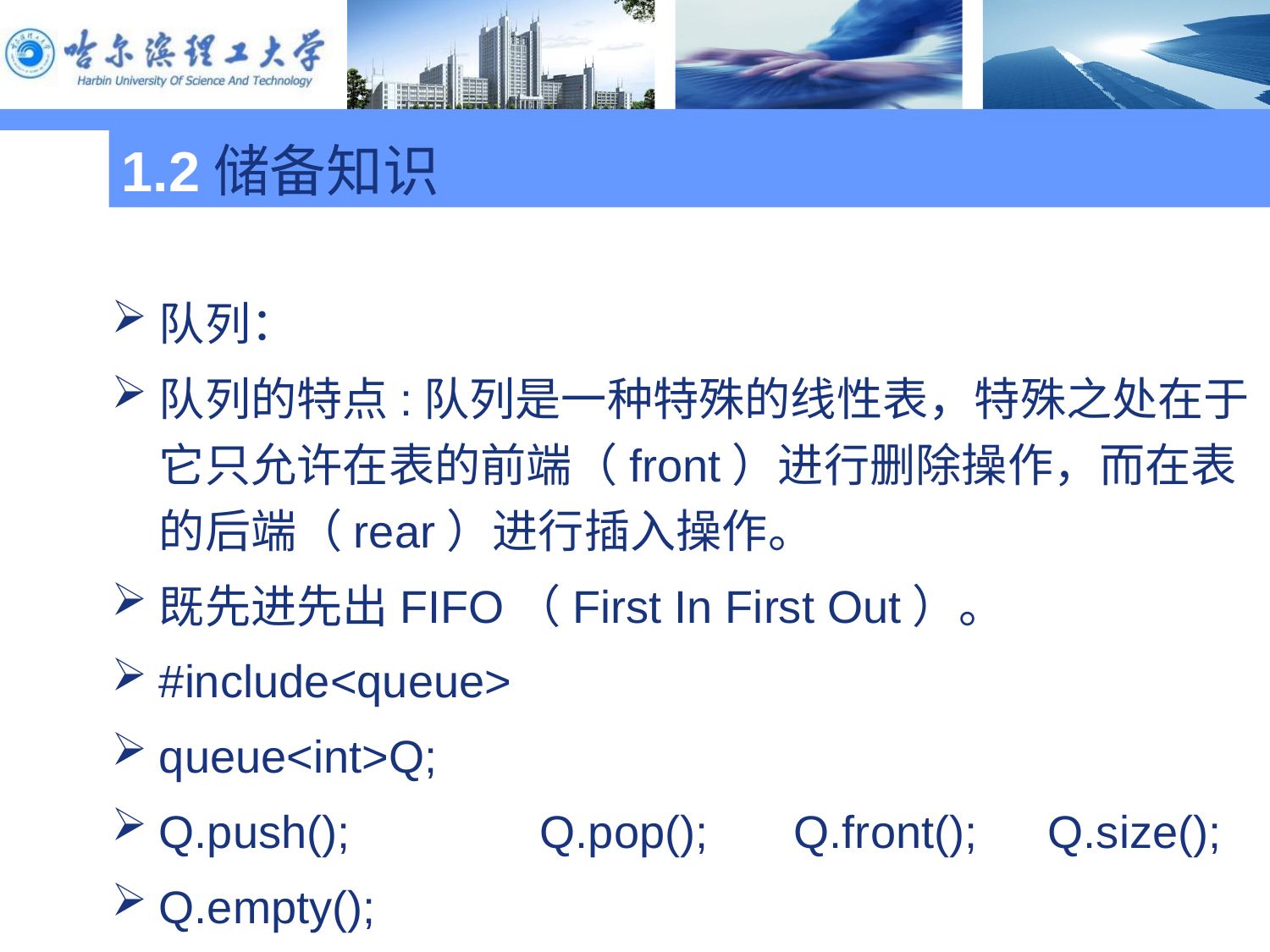

1.2储备知识
#
队列：
队列的特点:队列是一种特殊的线性表，特殊之处在于它只允许在表的前端（front）进行删除操作，而在表的后端（rear）进行插入操作。
既先进先出FIFO（First In First Out）。
#include<queue>
queue<int>Q;
Q.push();		Q.pop();	Q.front();	Q.size();
Q.empty();